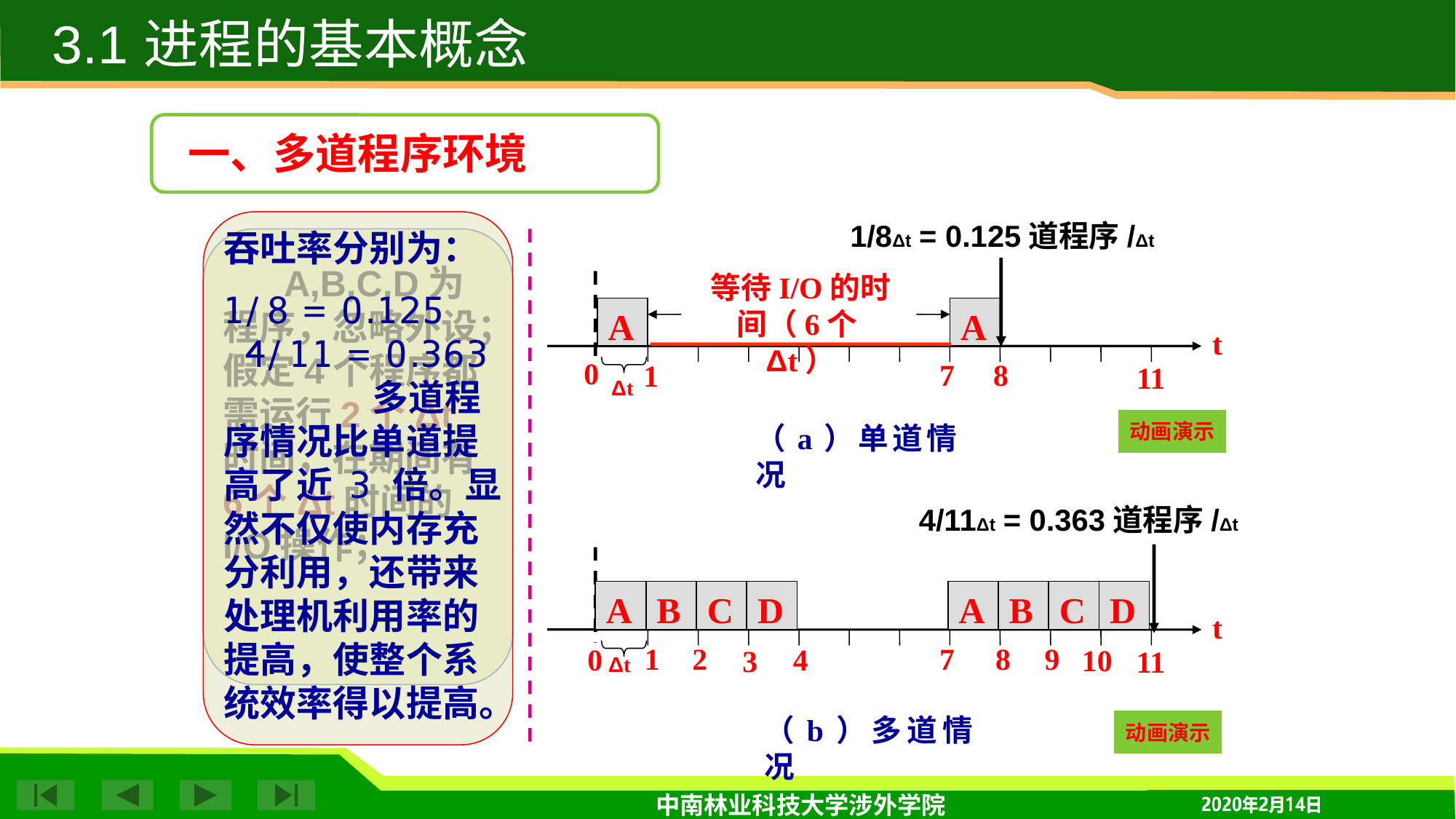

3.1 进程的基本概念

一、多道程序环境

吞吐率分别为：
1/8 = 0.125        4/11 = 0.363               多道程序情况比单道提高了近 3 倍。显然不仅使内存充分利用，还带来处理机利用率的提高，使整个系统效率得以提高。
1/8Δt = 0.125道程序/Δt

      A,B,C,D为程序，忽略外设；假定4个程序都需运行2个Δt时间，在期间有6个Δt时间的I/O操作；

等待I/O的时间（6个Δt）

A
A

t

0
7
8
1
11
Δt
动画演示
（a）单道情况
4/11Δt = 0.363道程序/Δt

A
B
C
D
A
B
C
D
t

1
2
7
8
9
0
4
10
3
11
Δt
（b）多道情况
动画演示